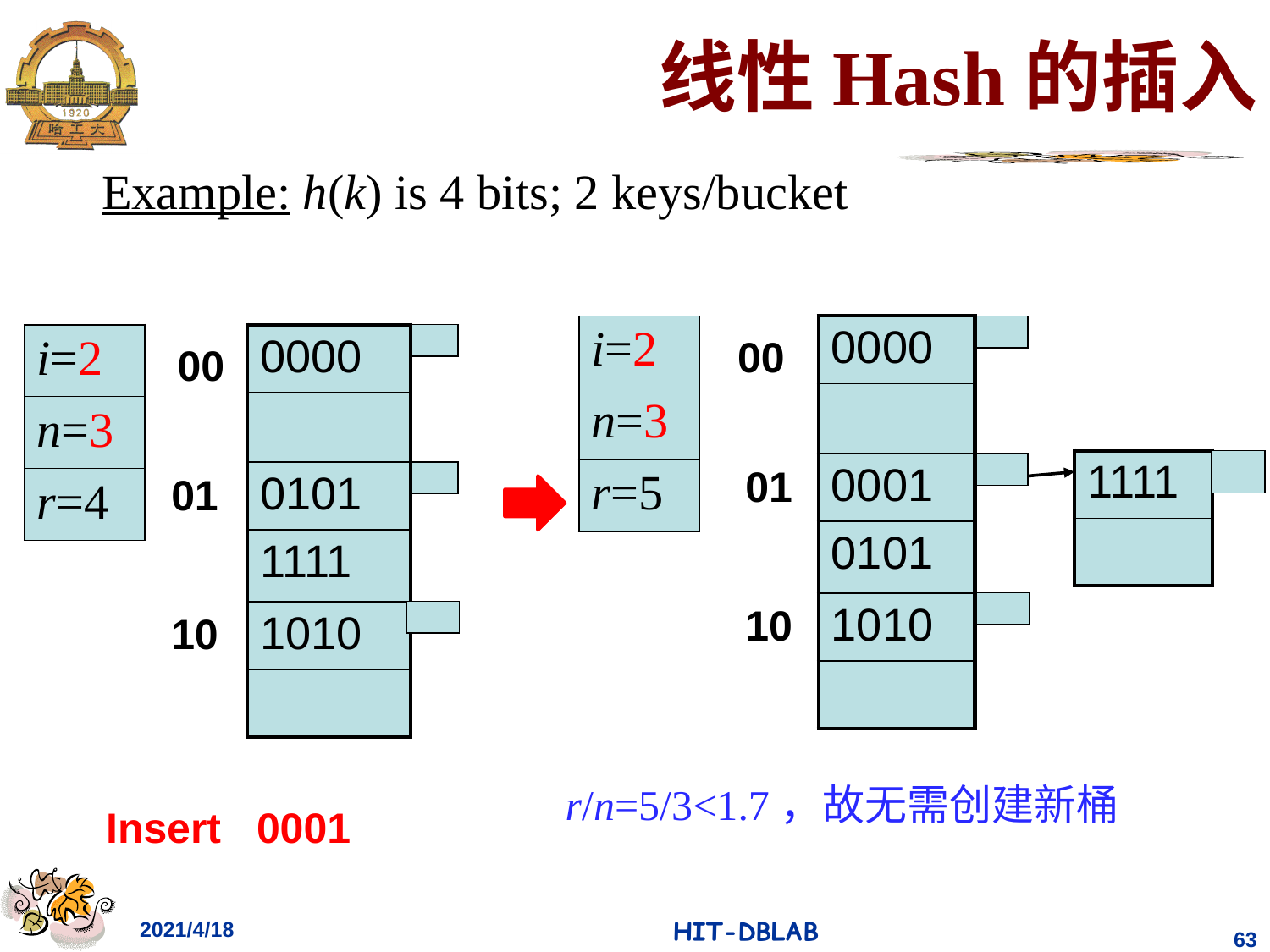

# 线性Hash的插入
Example: h(k) is 4 bits; 2 keys/bucket
| i=2 |
| --- |
| n=3 |
| r=5 |
| 0000 |
| --- |
|  |
| 0001 |
| 0101 |
| 1010 |
|  |

00
| i=2 |
| --- |
| n=3 |
| r=4 |
| 0000 |
| --- |
|  |
| 0101 |
| 1111 |
| 1010 |
|  |

00
| 1111 |
| --- |
|  |

01

01

10

10

r/n=5/3<1.7，故无需创建新桶
Insert   0001
2021/4/18
HIT-DBLAB
63